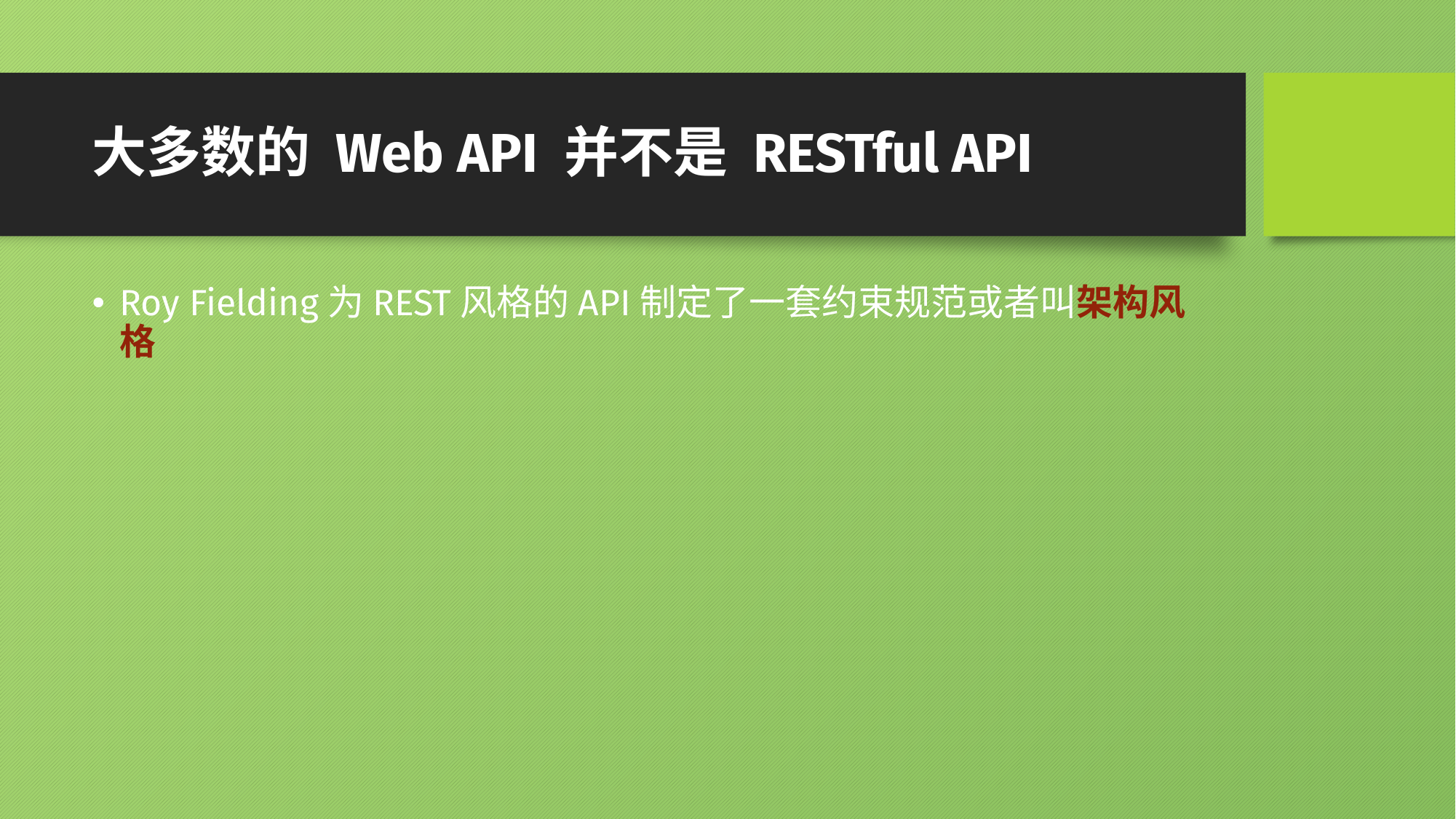

# 大多数的 Web API 并不是 RESTful API
Roy Fielding为REST风格的API制定了一套约束规范或者叫架构风格